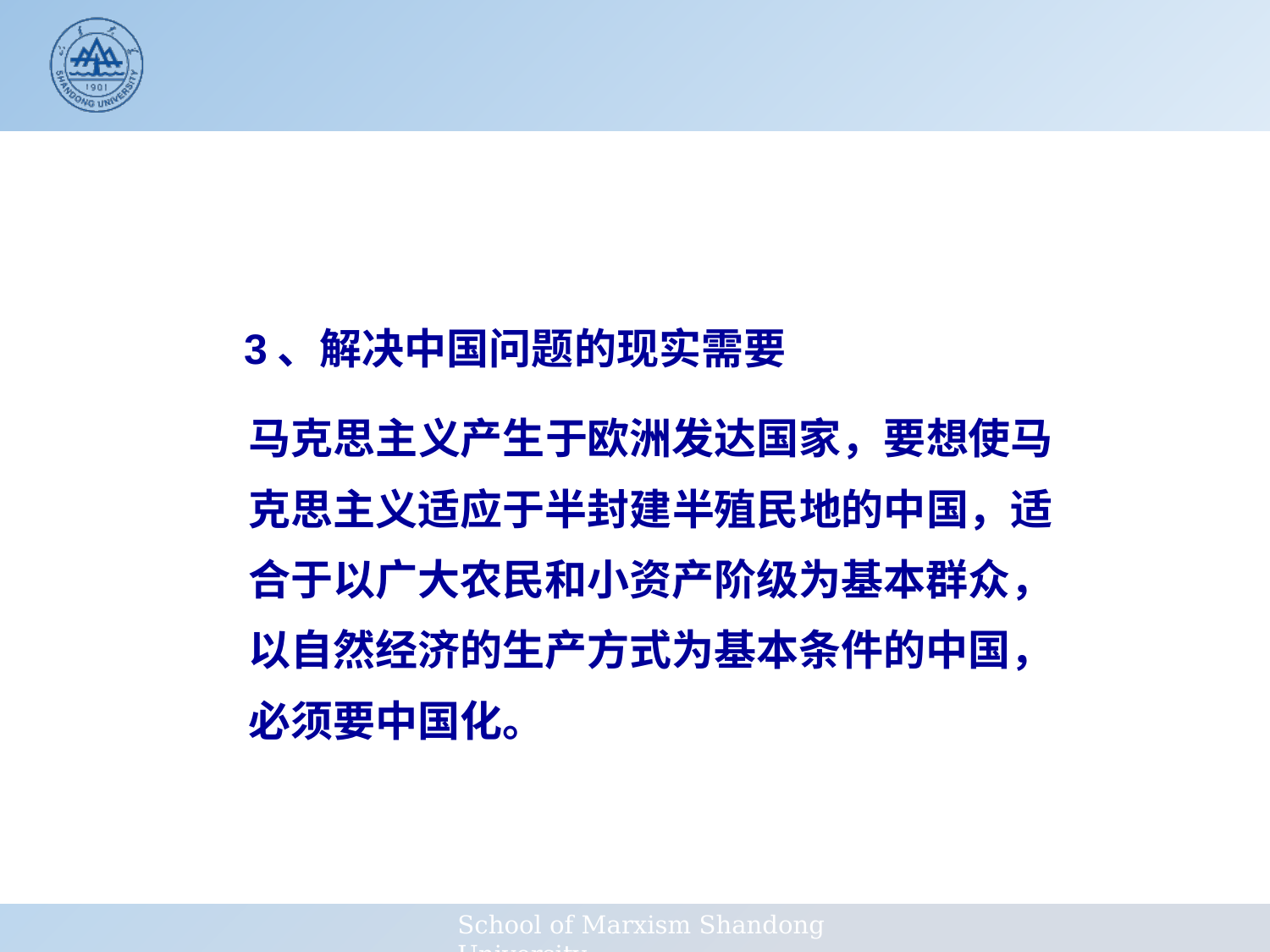

3、解决中国问题的现实需要
马克思主义产生于欧洲发达国家，要想使马克思主义适应于半封建半殖民地的中国，适合于以广大农民和小资产阶级为基本群众，以自然经济的生产方式为基本条件的中国，必须要中国化。